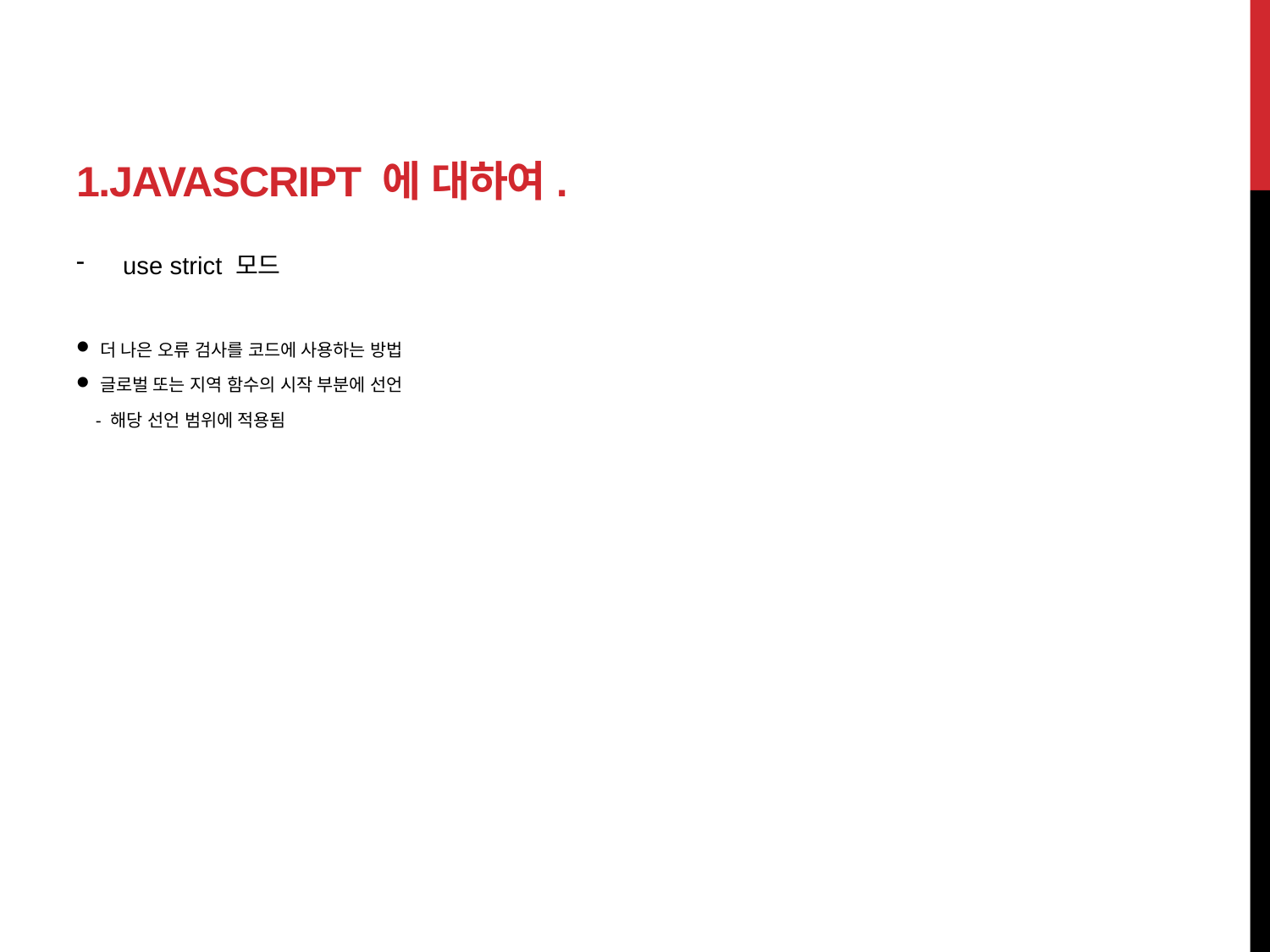

# 1.JavaScript 에 대하여.
 use strict 모드

더 나은 오류 검사를 코드에 사용하는 방법
글로벌 또는 지역 함수의 시작 부분에 선언
    - 해당 선언 범위에 적용됨